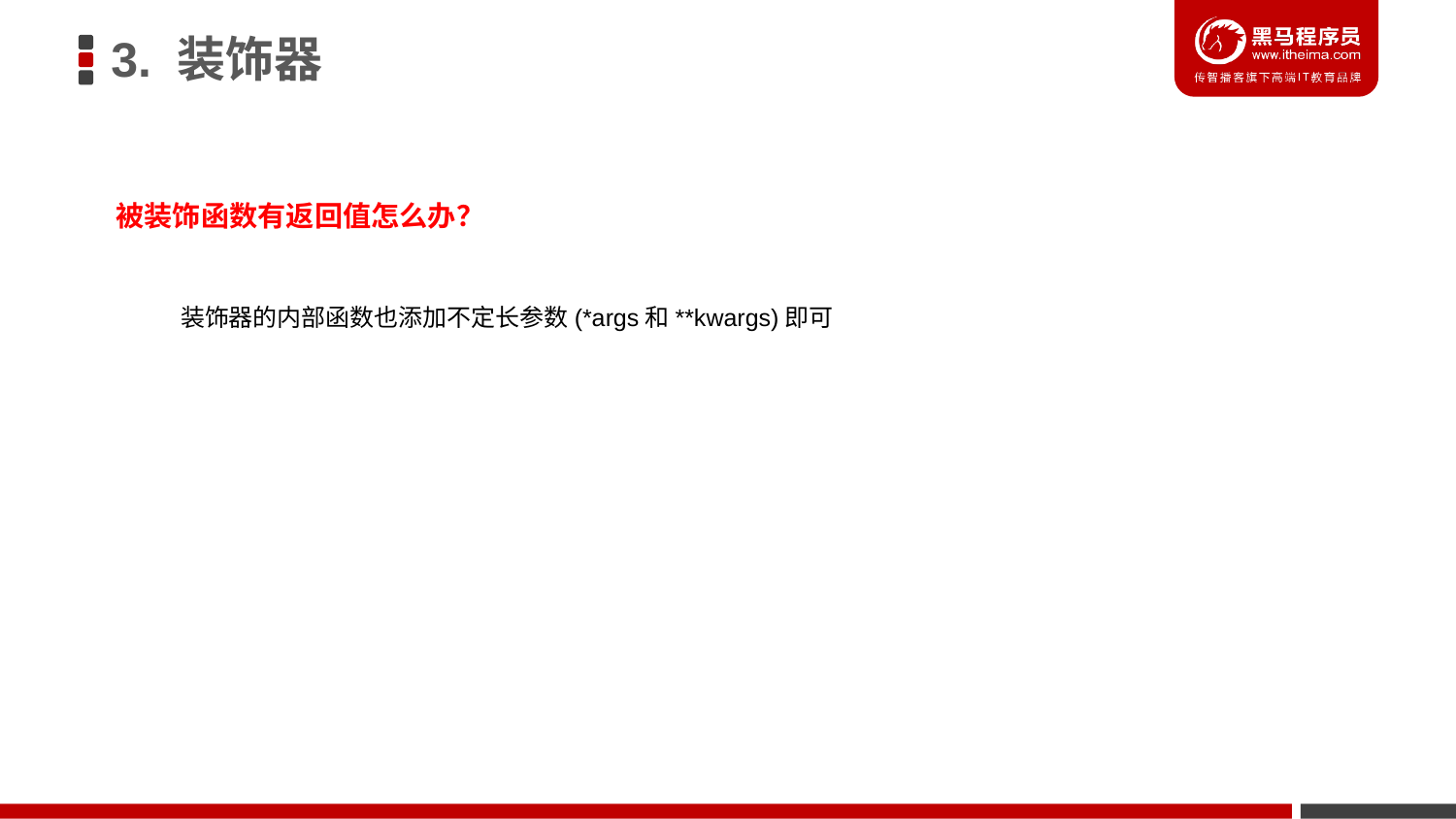

3. 装饰器
被装饰函数有返回值怎么办？
装饰器的内部函数也添加不定长参数(*args和**kwargs)即可